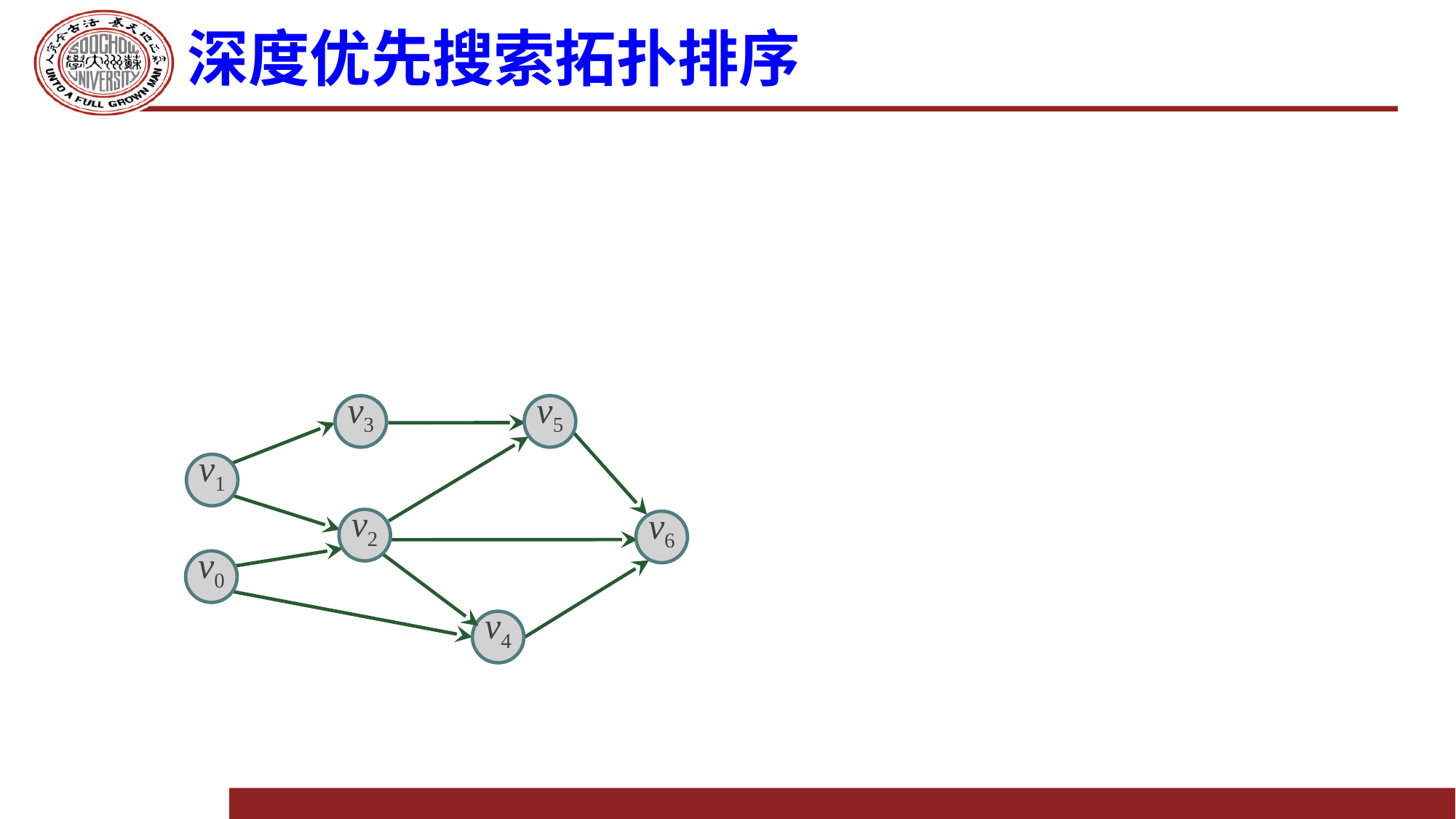

# 深度优先搜索拓扑排序
v3

v5

v1

v2

v6

v0

v4